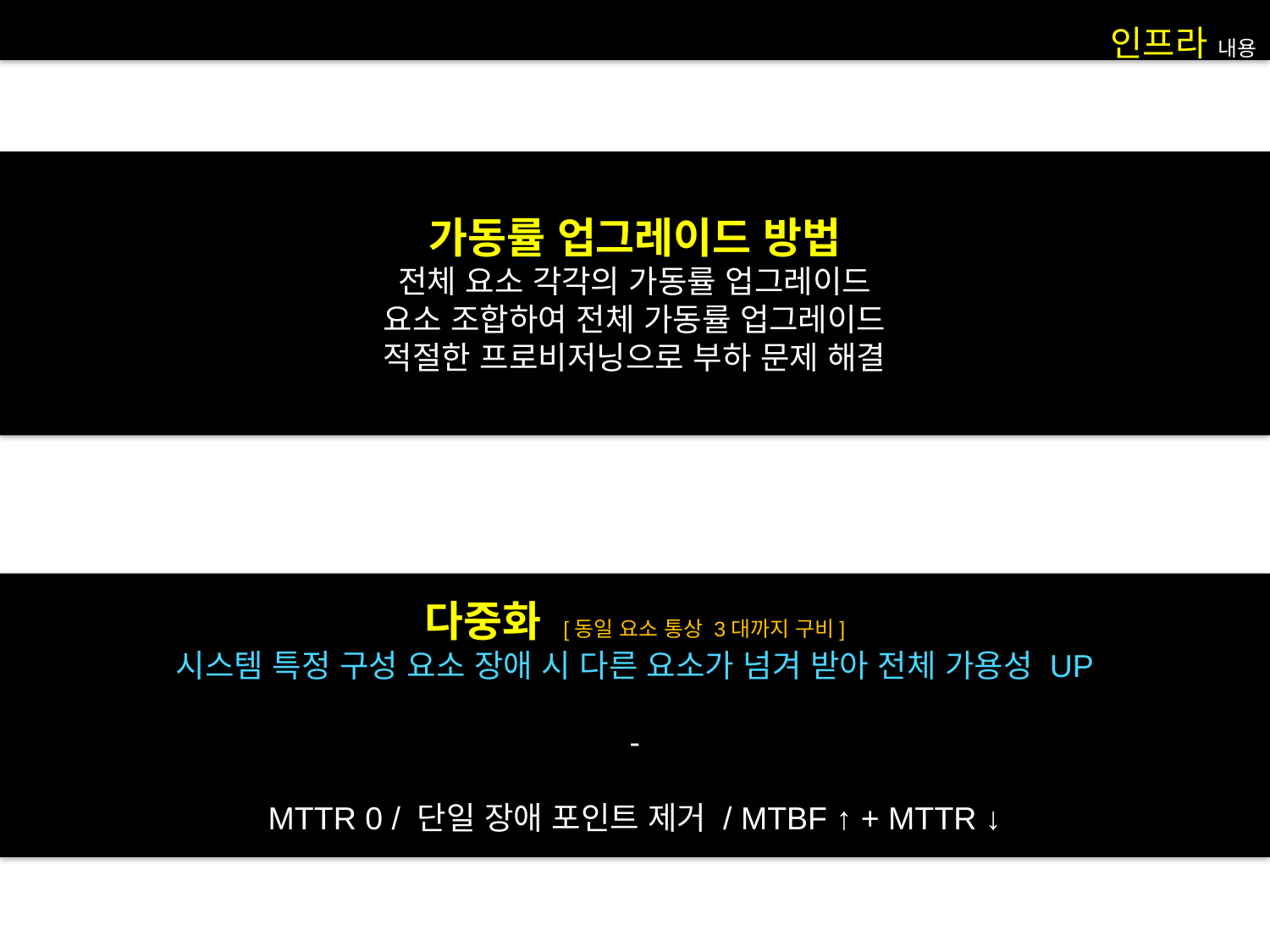

인프라 내용
가동률 업그레이드 방법
전체 요소 각각의 가동률 업그레이드
요소 조합하여 전체 가동률 업그레이드
적절한 프로비저닝으로 부하 문제 해결
다중화 [동일 요소 통상 3대까지 구비]
시스템 특정 구성 요소 장애 시 다른 요소가 넘겨 받아 전체 가용성 UP

-

MTTR 0 / 단일 장애 포인트 제거 / MTBF ↑ + MTTR ↓